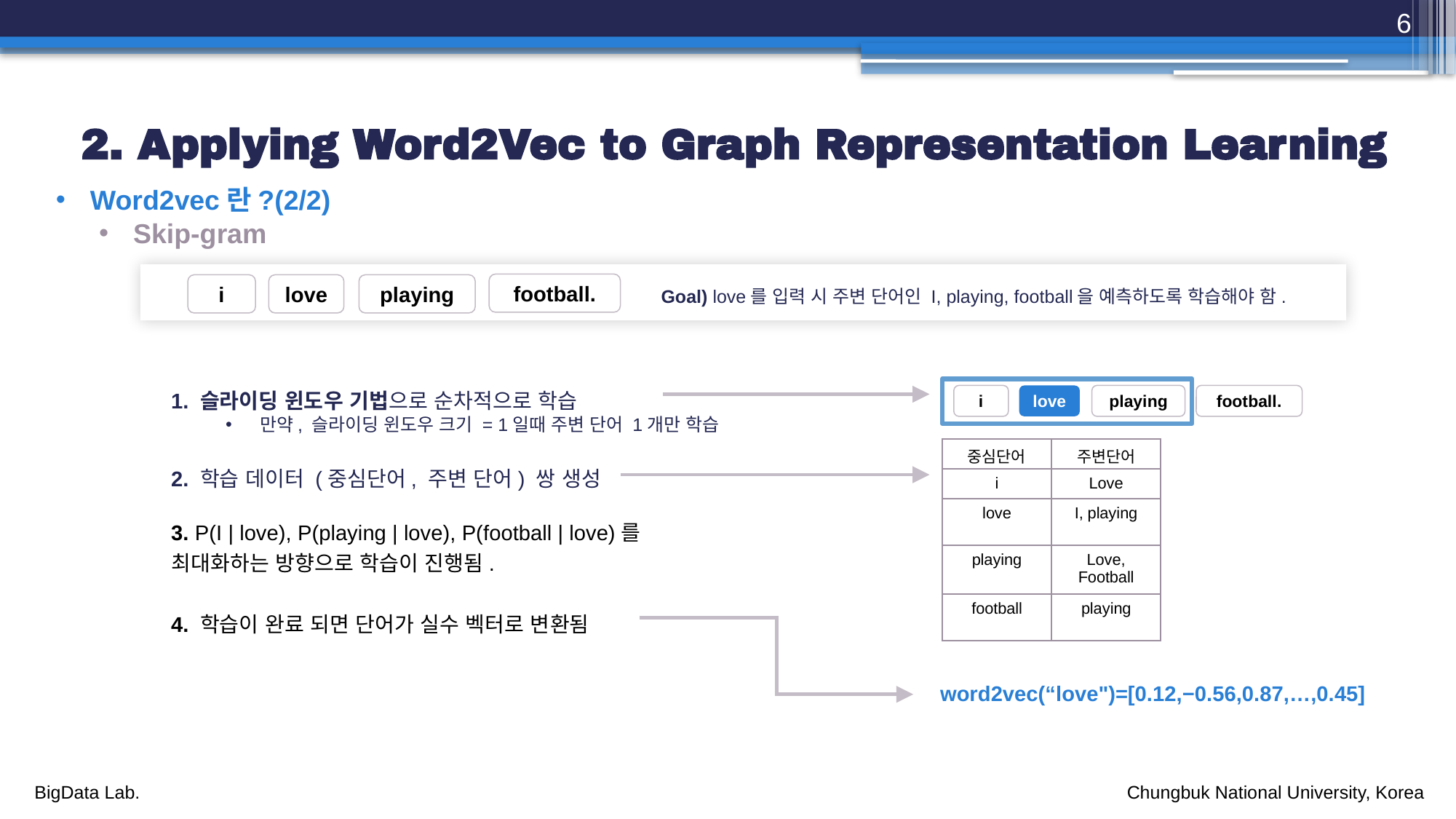

6
2. Applying Word2Vec to Graph Representation Learning
Word2vec란?(2/2)
Skip-gram

football.
i
love
playing
Goal) love를 입력 시 주변 단어인 I, playing, football을 예측하도록 학습해야 함.

i
love
playing
football.
1. 슬라이딩 윈도우 기법으로 순차적으로 학습
만약, 슬라이딩 윈도우 크기 = 1일때 주변 단어 1개만 학습

2. 학습 데이터 (중심단어, 주변 단어) 쌍 생성

| 중심단어 | 주변단어 |
| --- | --- |
| i | Love |
| love | I, playing |
| playing | Love, Football |
| football | playing |
3. P(I | love), P(playing | love), P(football | love)를
최대화하는 방향으로 학습이 진행됨.

4. 학습이 완료 되면 단어가 실수 벡터로 변환됨

word2vec(“love")=[0.12,−0.56,0.87,…,0.45]